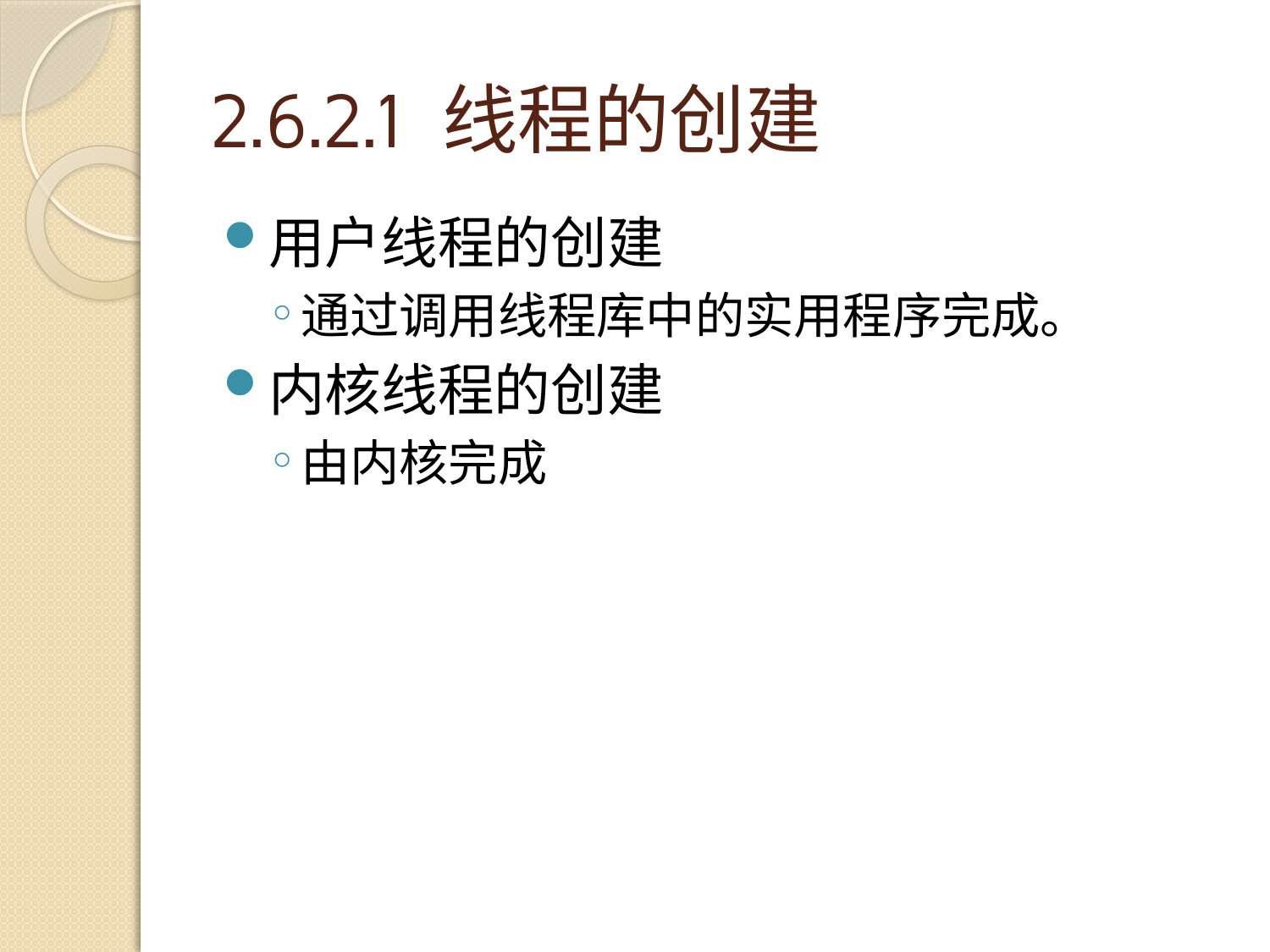

# 2.6.2.1 线程的创建
用户线程的创建
通过调用线程库中的实用程序完成。
内核线程的创建
由内核完成